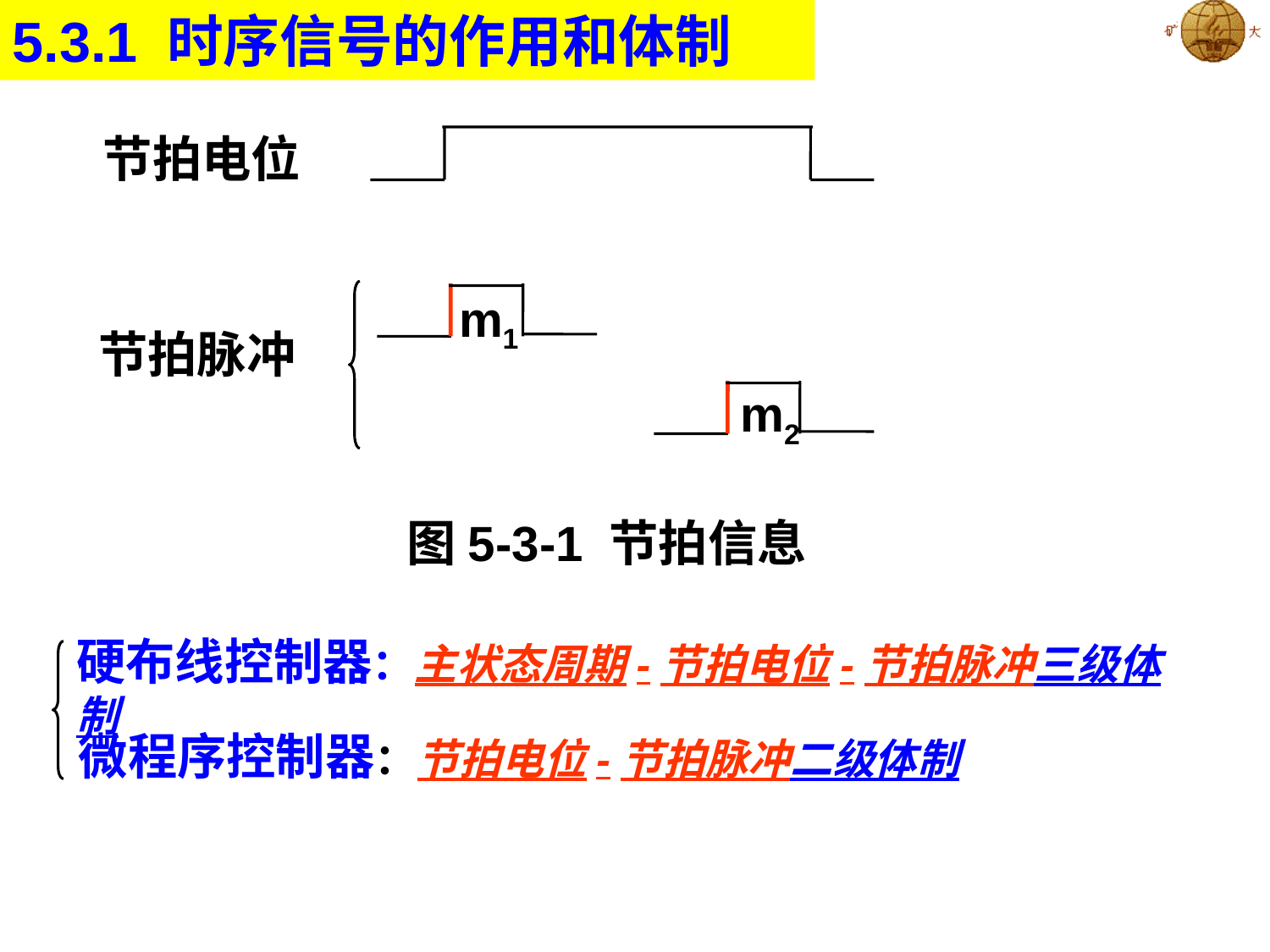

5.3.1 时序信号的作用和体制
节拍电位

m1

节拍脉冲
m2

图5-3-1 节拍信息
硬布线控制器：主状态周期-节拍电位-节拍脉冲三级体制

微程序控制器：节拍电位-节拍脉冲二级体制